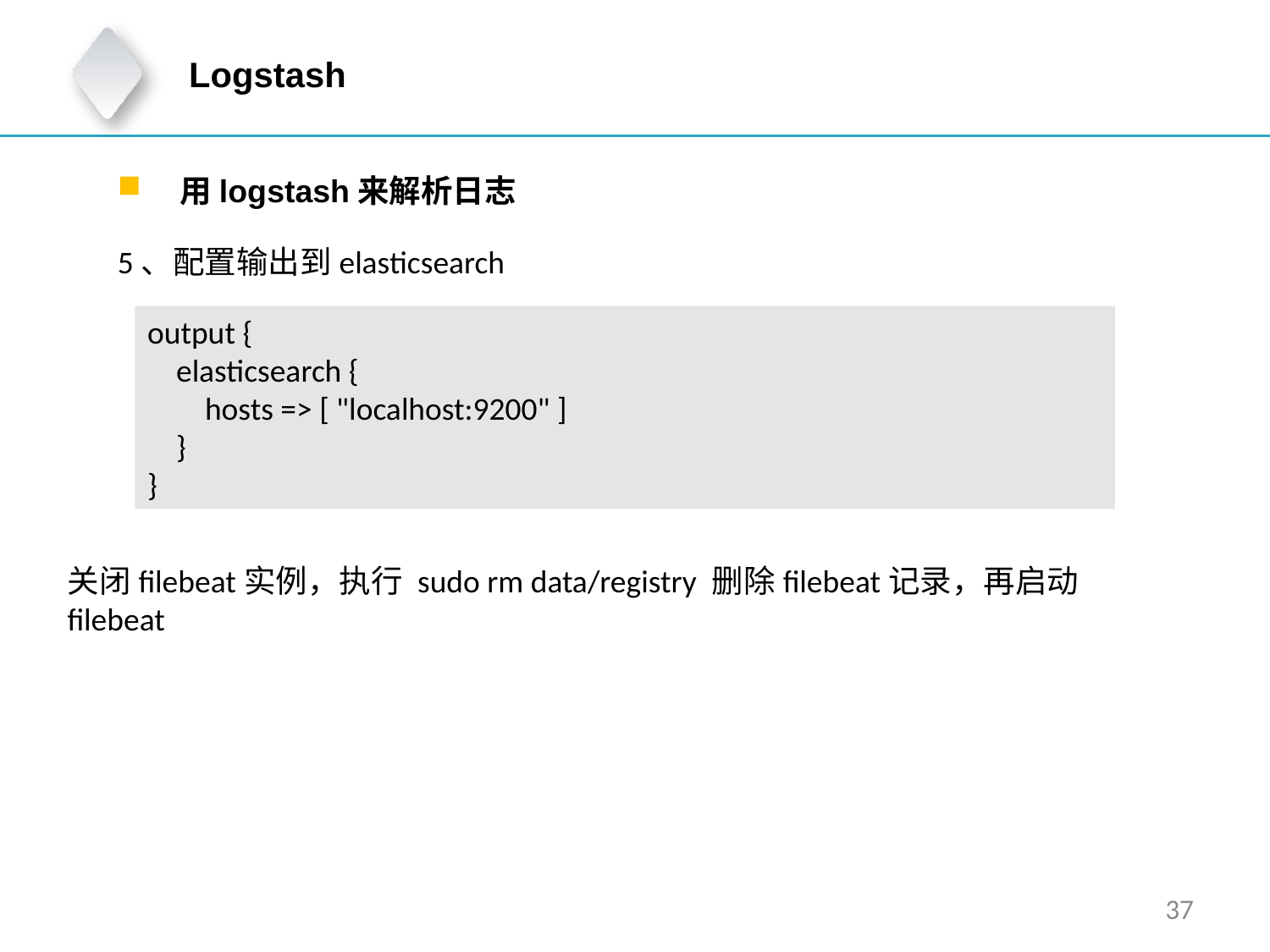

Logstash
 用logstash来解析日志
5、配置输出到elasticsearch
output {
    elasticsearch {
        hosts => [ "localhost:9200" ]
    }
}
关闭filebeat实例，执行 sudo rm data/registry 删除filebeat记录，再启动filebeat
37